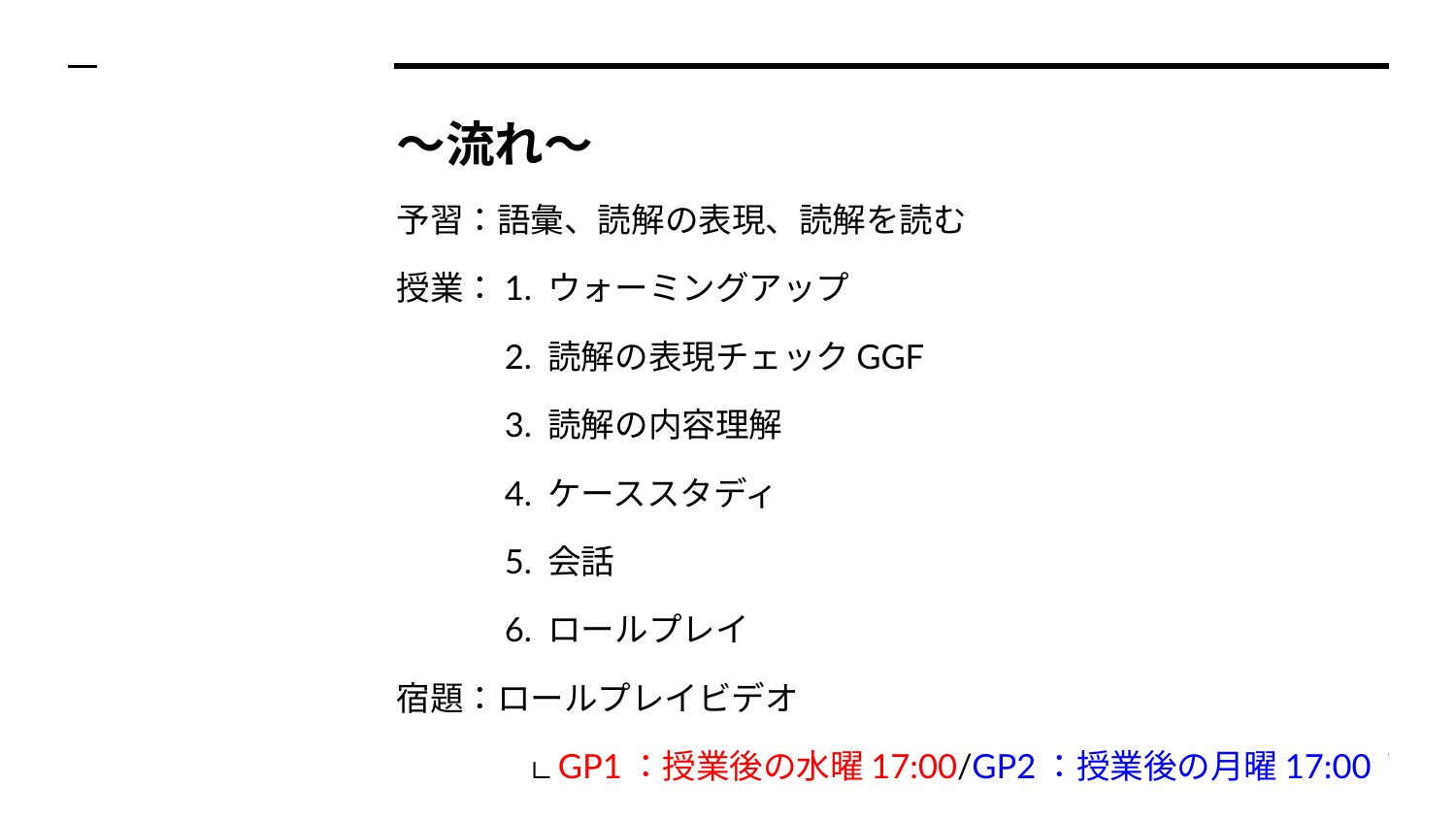

# ～流れ～
予習：語彙、読解の表現、読解を読む
授業：1. ウォーミングアップ
　　　2. 読解の表現チェックGGF
　　　3. 読解の内容理解
　　　4. ケーススタディ
　　　5. 会話
　　　6. ロールプレイ
宿題：ロールプレイビデオ
　　　　∟GP1：授業後の水曜17:00/GP2：授業後の月曜17:00